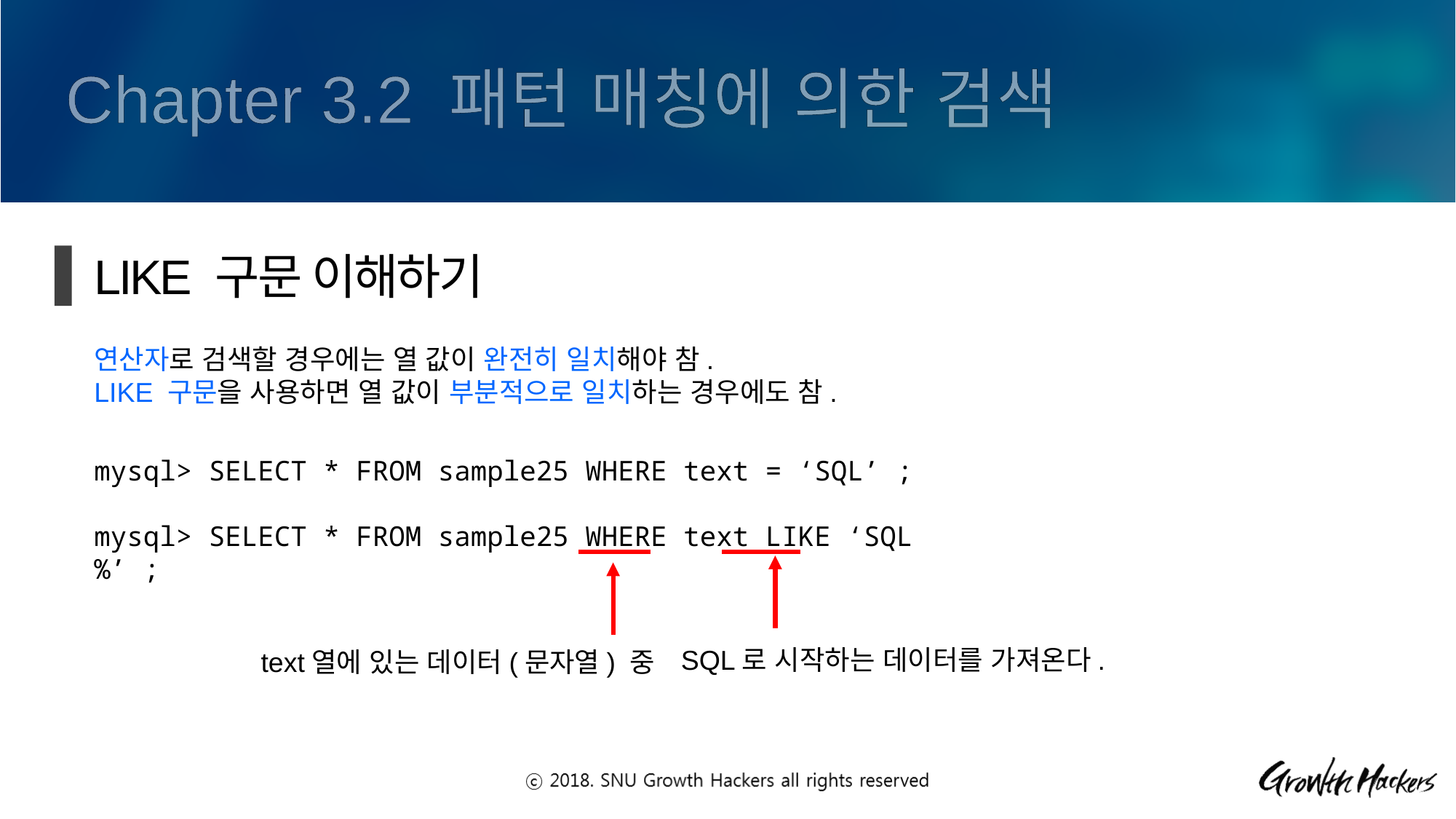

Chapter 3.2 패턴 매칭에 의한 검색
LIKE 구문 이해하기

연산자로 검색할 경우에는 열 값이 완전히 일치해야 참.
LIKE 구문을 사용하면 열 값이 부분적으로 일치하는 경우에도 참.

mysql> SELECT * FROM sample25 WHERE text = ‘SQL’ ;

mysql> SELECT * FROM sample25 WHERE text LIKE ‘SQL%’ ;
SQL로 시작하는 데이터를 가져온다.
text열에 있는 데이터(문자열) 중